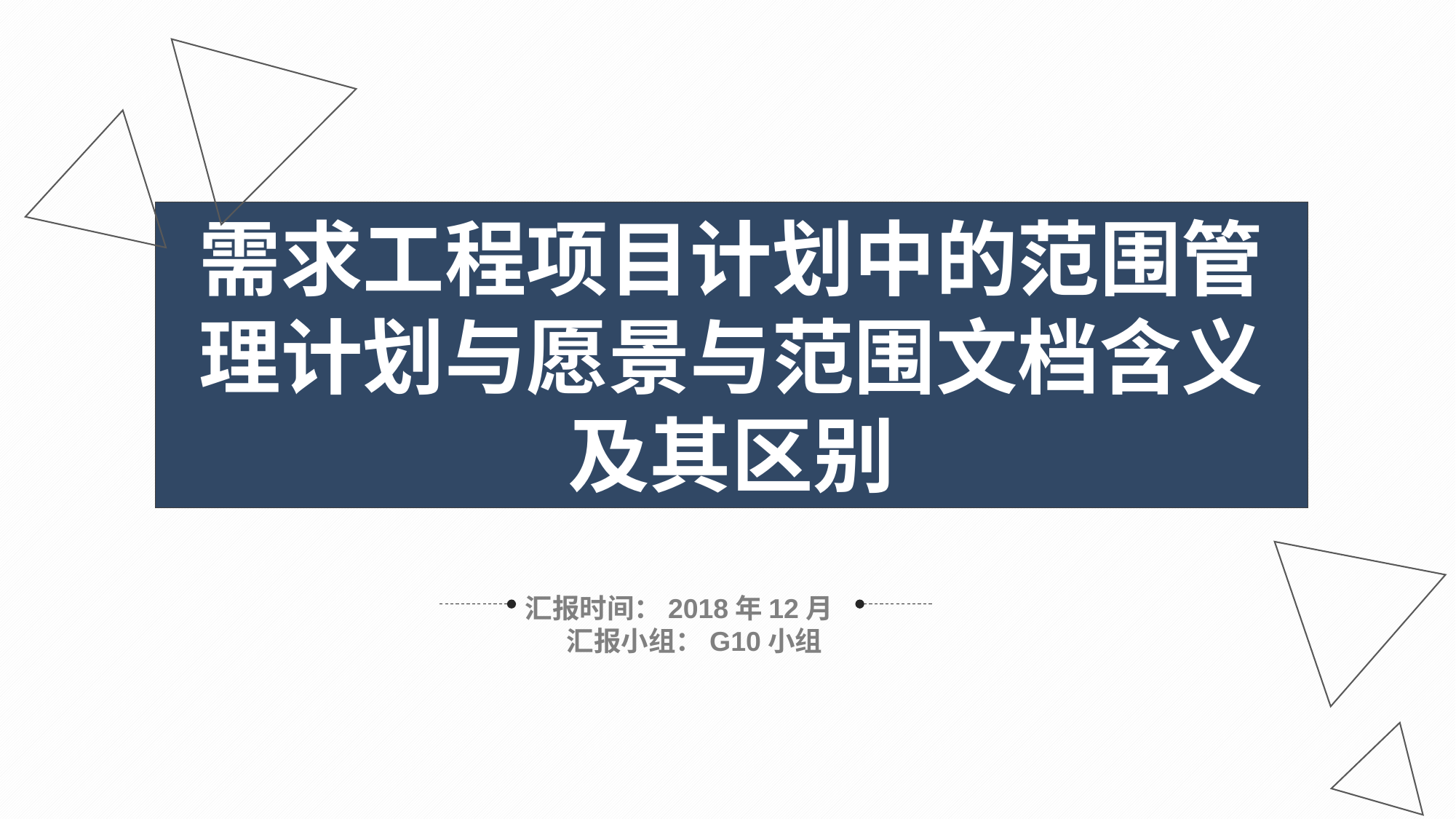

需求工程项目计划中的范围管理计划与愿景与范围文档含义及其区别

汇报时间：2018年12月      汇报小组：G10小组